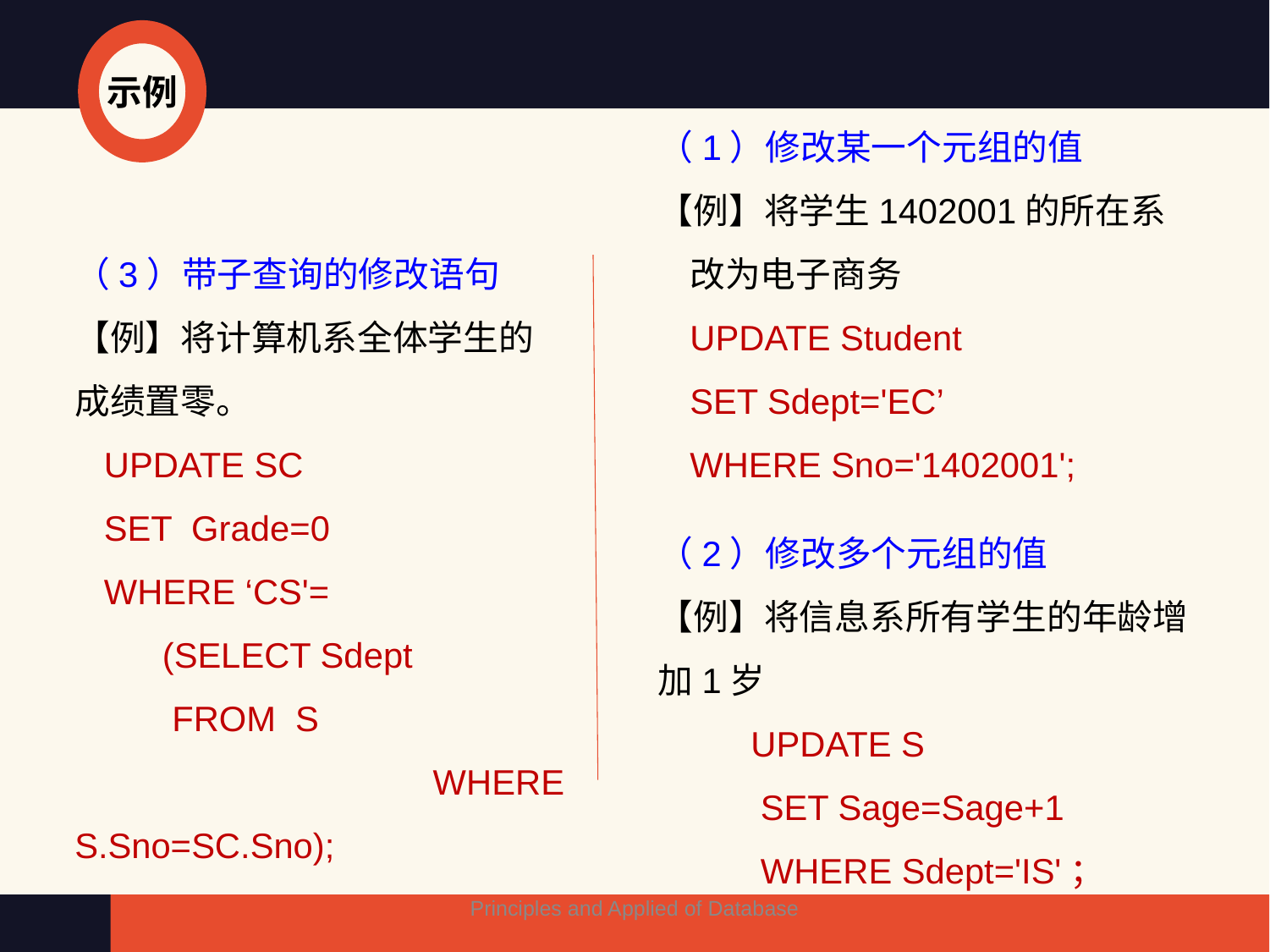

示例
（1）修改某一个元组的值
【例】将学生1402001的所在系改为电子商务
UPDATE Student
SET Sdept='EC’
WHERE Sno='1402001';

（3）带子查询的修改语句
【例】将计算机系全体学生的成绩置零。
   UPDATE SC
   SET  Grade=0
   WHERE ‘CS'=
         (SELECT Sdept
          FROM  S
          WHERE S.Sno=SC.Sno);

（2）修改多个元组的值
【例】将信息系所有学生的年龄增加1岁
   UPDATE S
    SET Sage=Sage+1
    WHERE Sdept='IS'；
Principles and Applied of Database